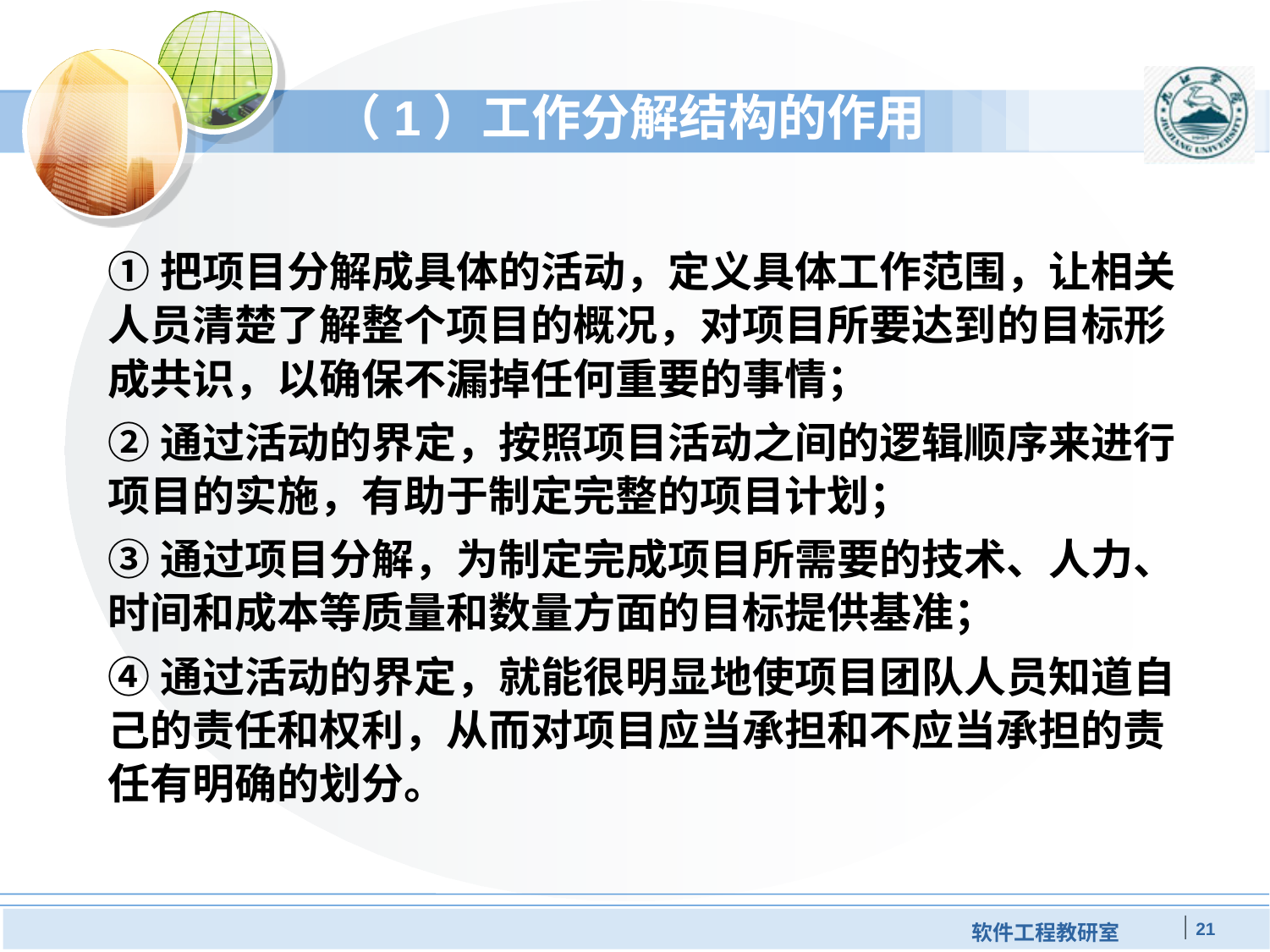

# （1）工作分解结构的作用
①把项目分解成具体的活动，定义具体工作范围，让相关人员清楚了解整个项目的概况，对项目所要达到的目标形成共识，以确保不漏掉任何重要的事情；
②通过活动的界定，按照项目活动之间的逻辑顺序来进行项目的实施，有助于制定完整的项目计划；
③通过项目分解，为制定完成项目所需要的技术、人力、时间和成本等质量和数量方面的目标提供基准；
④通过活动的界定，就能很明显地使项目团队人员知道自己的责任和权利，从而对项目应当承担和不应当承担的责任有明确的划分。